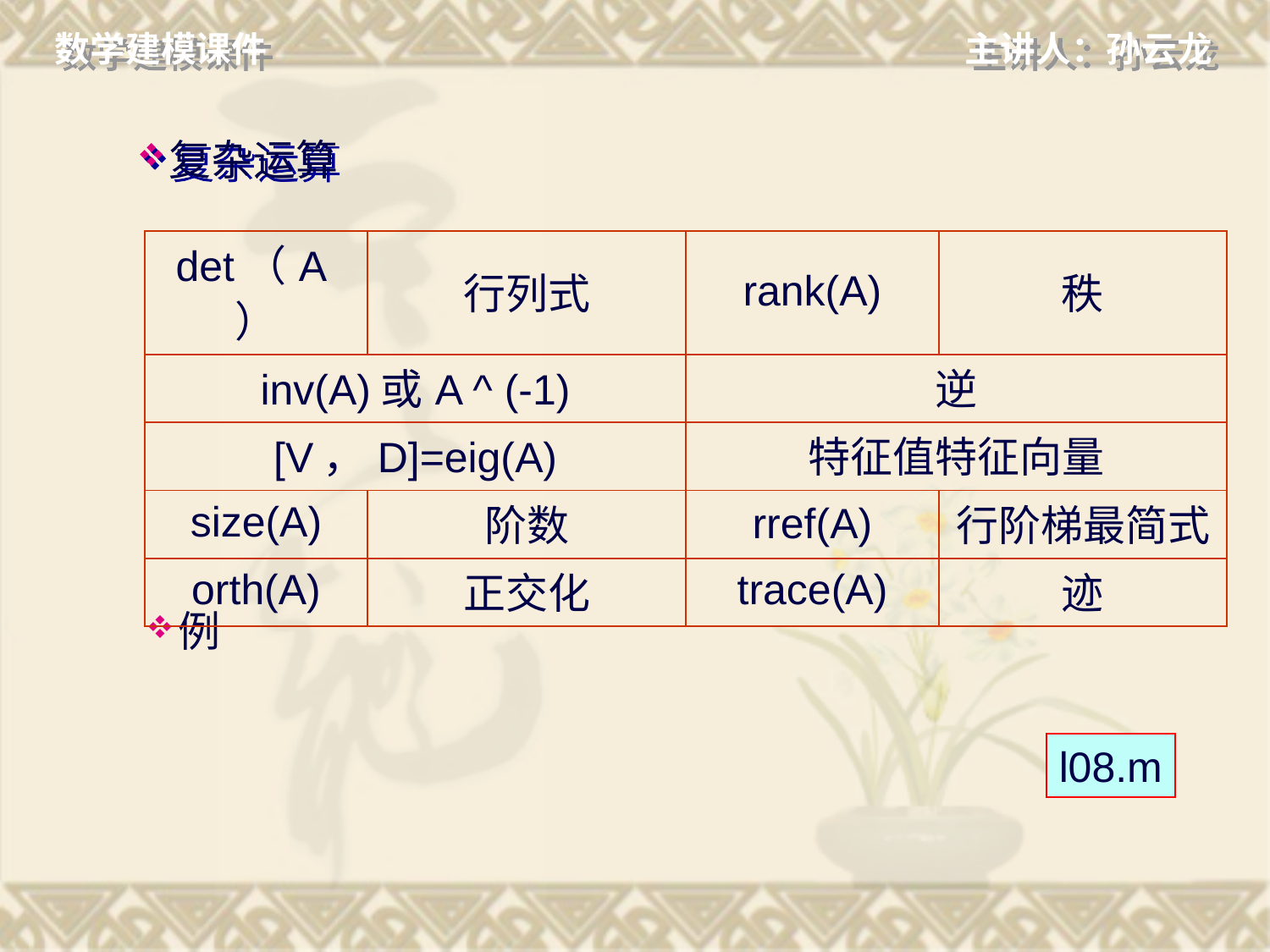

# 复杂运算
| det（A） | 行列式 | rank(A) | 秩 |
| --- | --- | --- | --- |
| inv(A)或A ^ (-1) |  | 逆 |  |
| [V，D]=eig(A) |  | 特征值特征向量 |  |
| size(A) | 阶数 | rref(A) | 行阶梯最简式 |
| orth(A) | 正交化 | trace(A) | 迹 |
例
l08.m